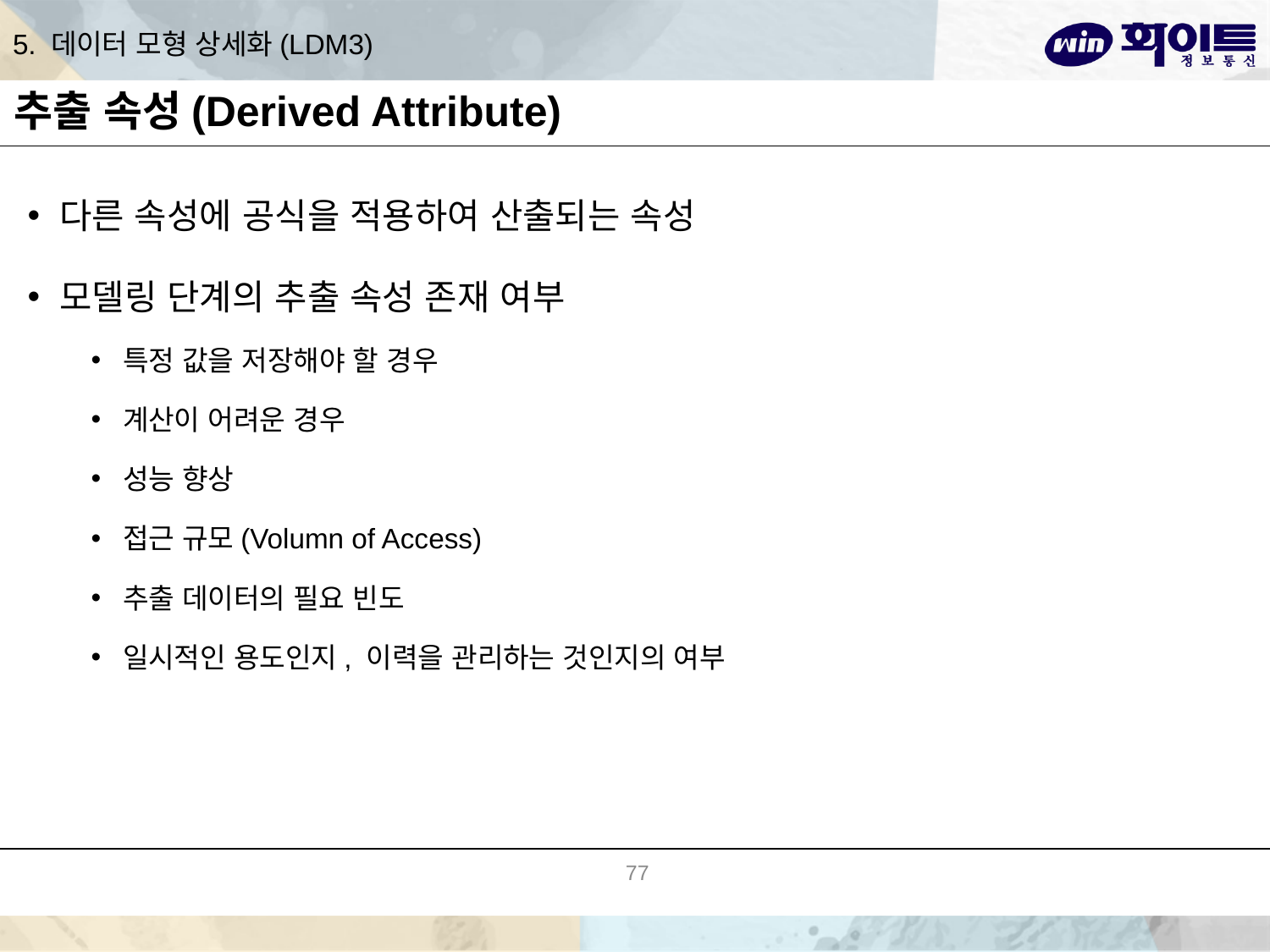

# 5. 데이터 모형 상세화(LDM3)
추출 속성(Derived Attribute)
다른 속성에 공식을 적용하여 산출되는 속성
모델링 단계의 추출 속성 존재 여부
특정 값을 저장해야 할 경우
계산이 어려운 경우
성능 향상
접근 규모(Volumn of Access)
추출 데이터의 필요 빈도
일시적인 용도인지, 이력을 관리하는 것인지의 여부
77